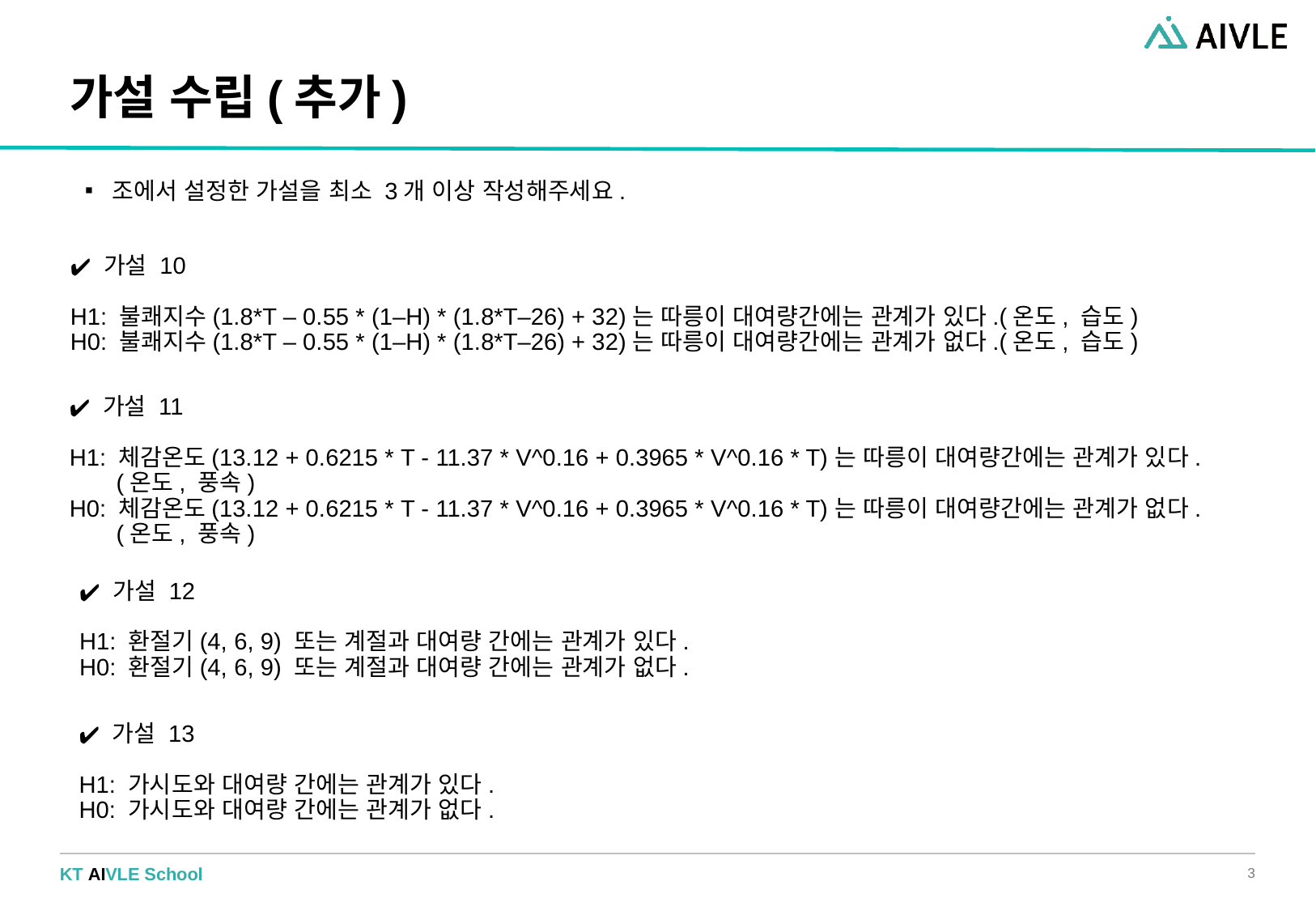

# 가설 수립(추가)
조에서 설정한 가설을 최소 3개 이상 작성해주세요.
가설 10

H1: 불쾌지수(1.8*T – 0.55 * (1–H) * (1.8*T–26) + 32)는 따릉이 대여량간에는 관계가 있다.(온도, 습도)
H0: 불쾌지수(1.8*T – 0.55 * (1–H) * (1.8*T–26) + 32)는 따릉이 대여량간에는 관계가 없다.(온도, 습도)

가설 11

H1: 체감온도(13.12 + 0.6215 * T - 11.37 * V^0.16 + 0.3965 * V^0.16 * T)는 따릉이 대여량간에는 관계가 있다.
       (온도, 풍속)
H0: 체감온도(13.12 + 0.6215 * T - 11.37 * V^0.16 + 0.3965 * V^0.16 * T)는 따릉이 대여량간에는 관계가 없다.
       (온도, 풍속)

가설 12

H1: 환절기(4, 6, 9) 또는 계절과 대여량 간에는 관계가 있다.
H0: 환절기(4, 6, 9) 또는 계절과 대여량 간에는 관계가 없다.
가설 13

H1: 가시도와 대여량 간에는 관계가 있다.
H0: 가시도와 대여량 간에는 관계가 없다.